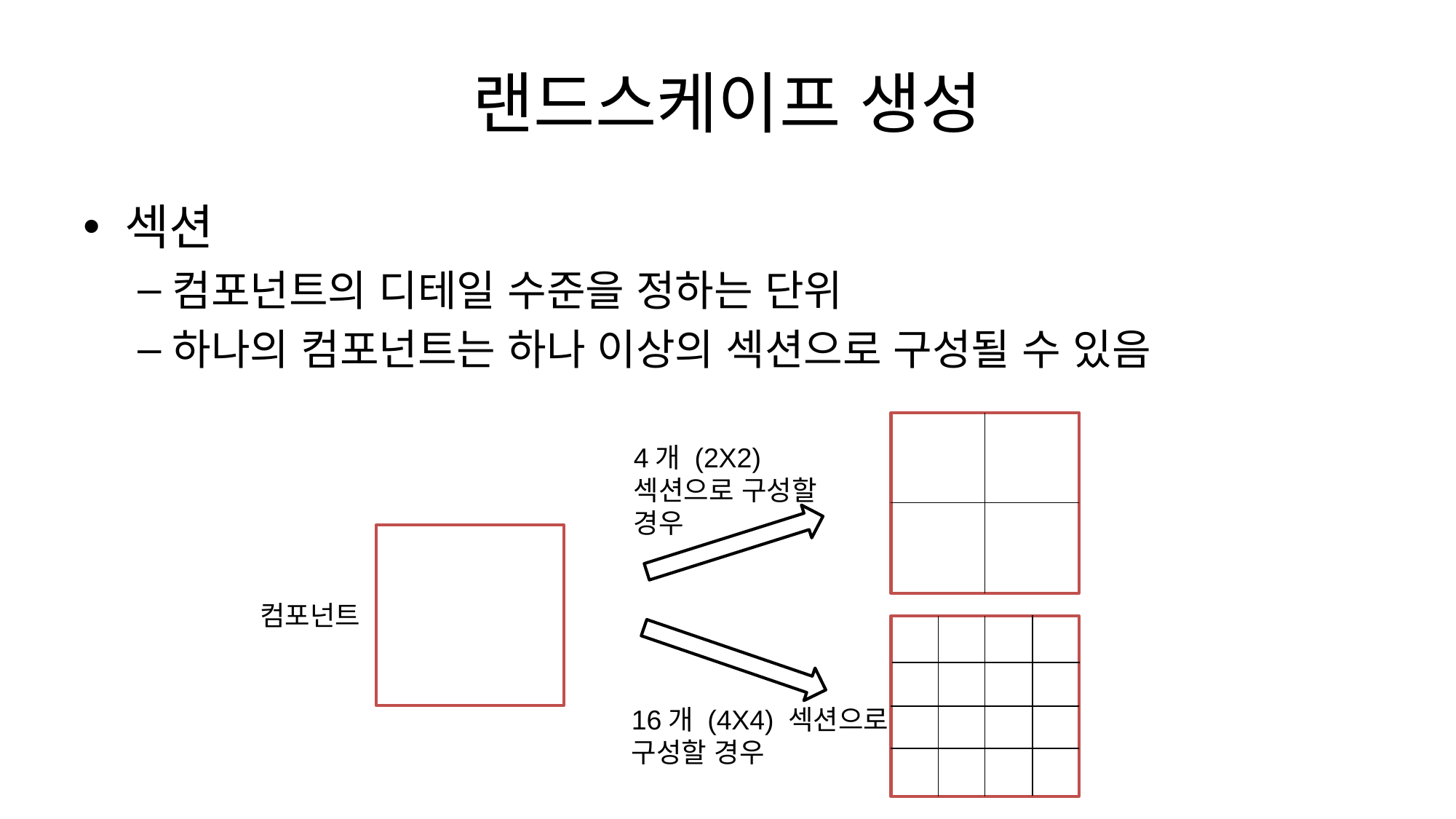

# 랜드스케이프 생성
섹션
컴포넌트의 디테일 수준을 정하는 단위
하나의 컴포넌트는 하나 이상의 섹션으로 구성될 수 있음

4개 (2X2) 섹션으로 구성할 경우

컴포넌트

16개 (4X4) 섹션으로 구성할 경우